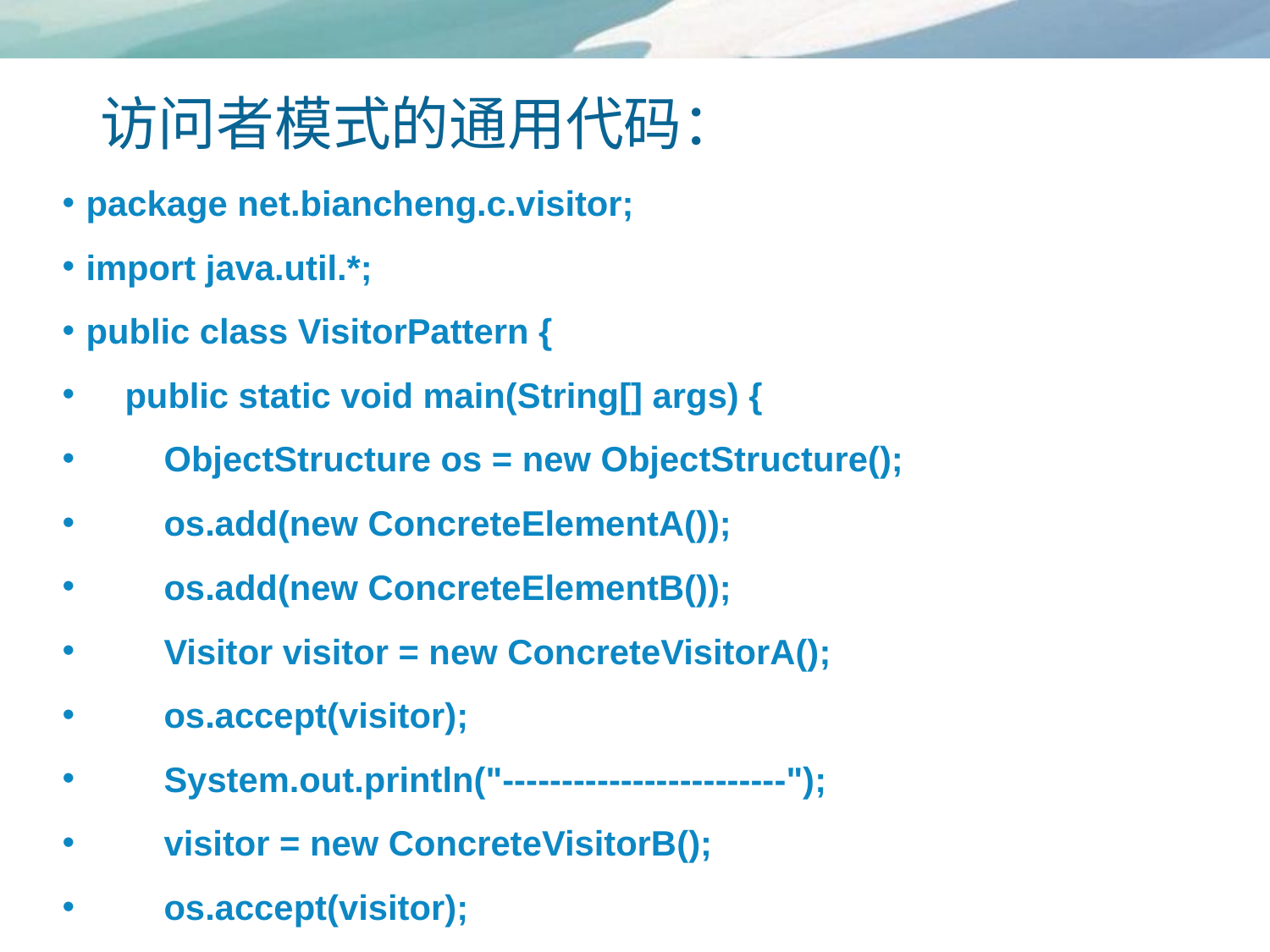

# 访问者模式的通用代码：
package net.biancheng.c.visitor;
import java.util.*;
public class VisitorPattern {
    public static void main(String[] args) {
        ObjectStructure os = new ObjectStructure();
        os.add(new ConcreteElementA());
        os.add(new ConcreteElementB());
        Visitor visitor = new ConcreteVisitorA();
        os.accept(visitor);
        System.out.println("------------------------");
        visitor = new ConcreteVisitorB();
        os.accept(visitor);